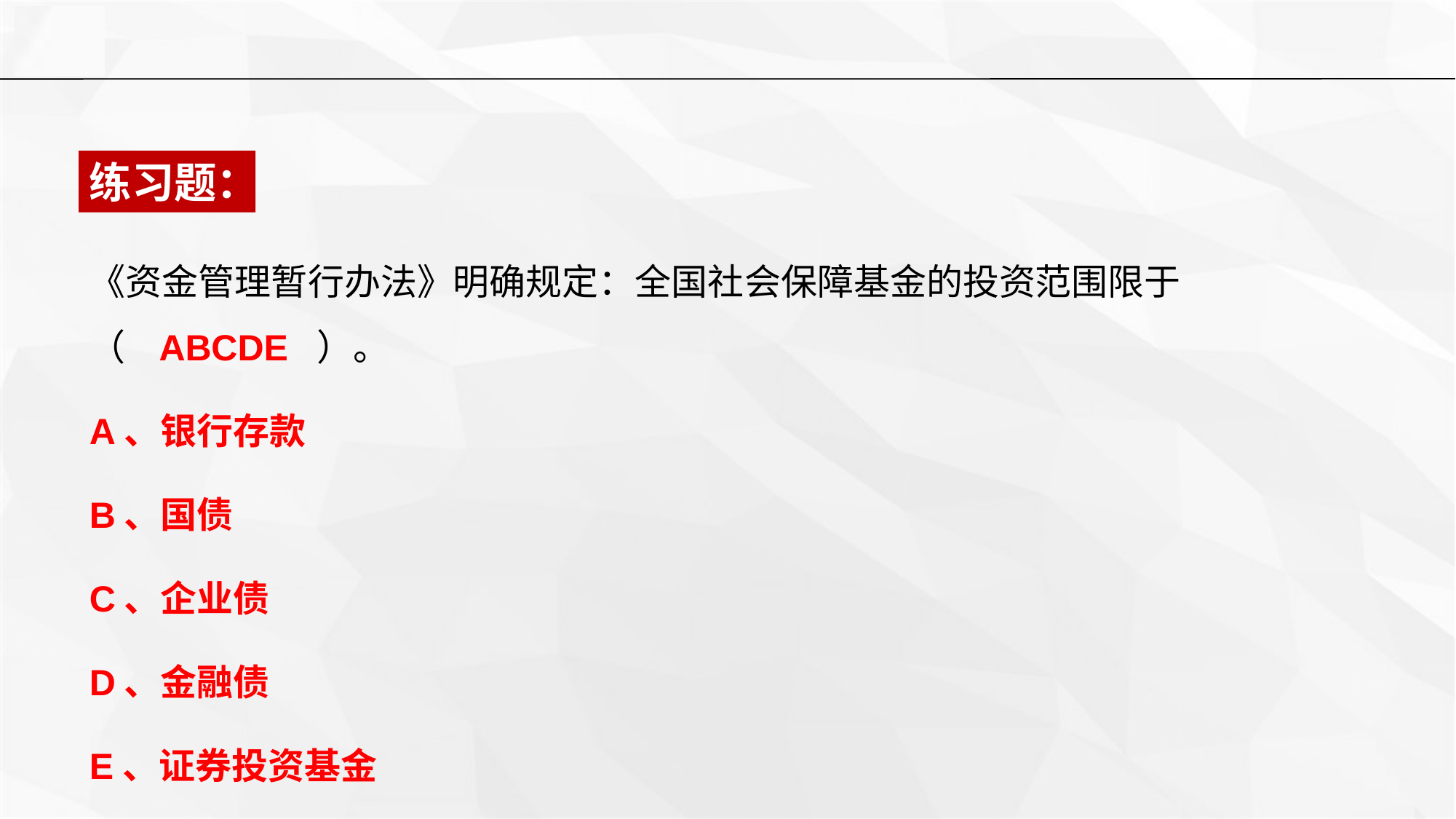

练习题：
《资金管理暂行办法》明确规定：全国社会保障基金的投资范围限于（   ABCDE  ）。
A、银行存款
B、国债
C、企业债
D、金融债
E、证券投资基金